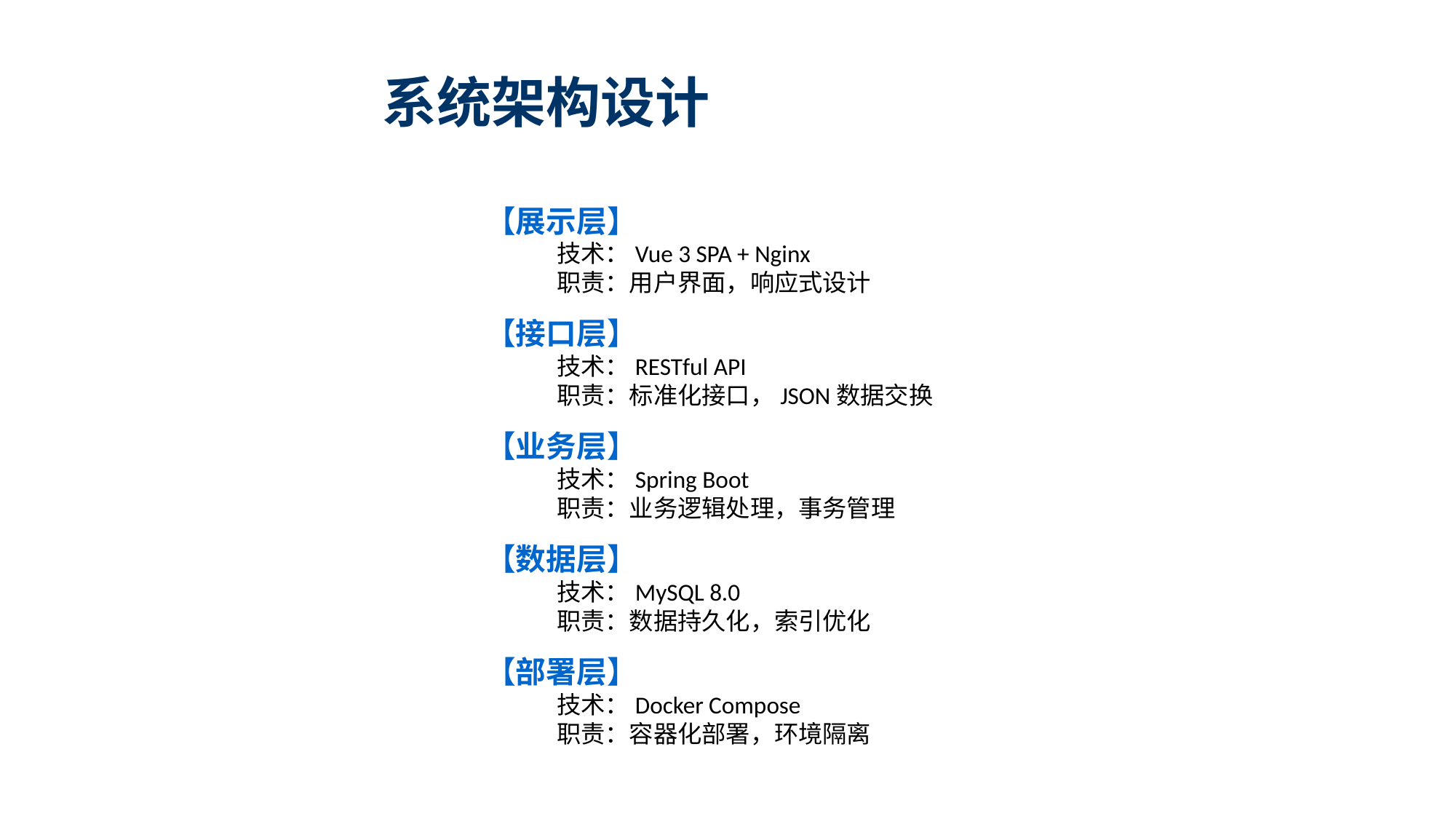

# 系统架构设计

【展示层】
  技术：Vue 3 SPA + Nginx
  职责：用户界面，响应式设计
【接口层】
  技术：RESTful API
  职责：标准化接口，JSON数据交换
【业务层】
  技术：Spring Boot
  职责：业务逻辑处理，事务管理
【数据层】
  技术：MySQL 8.0
  职责：数据持久化，索引优化
【部署层】
  技术：Docker Compose
  职责：容器化部署，环境隔离